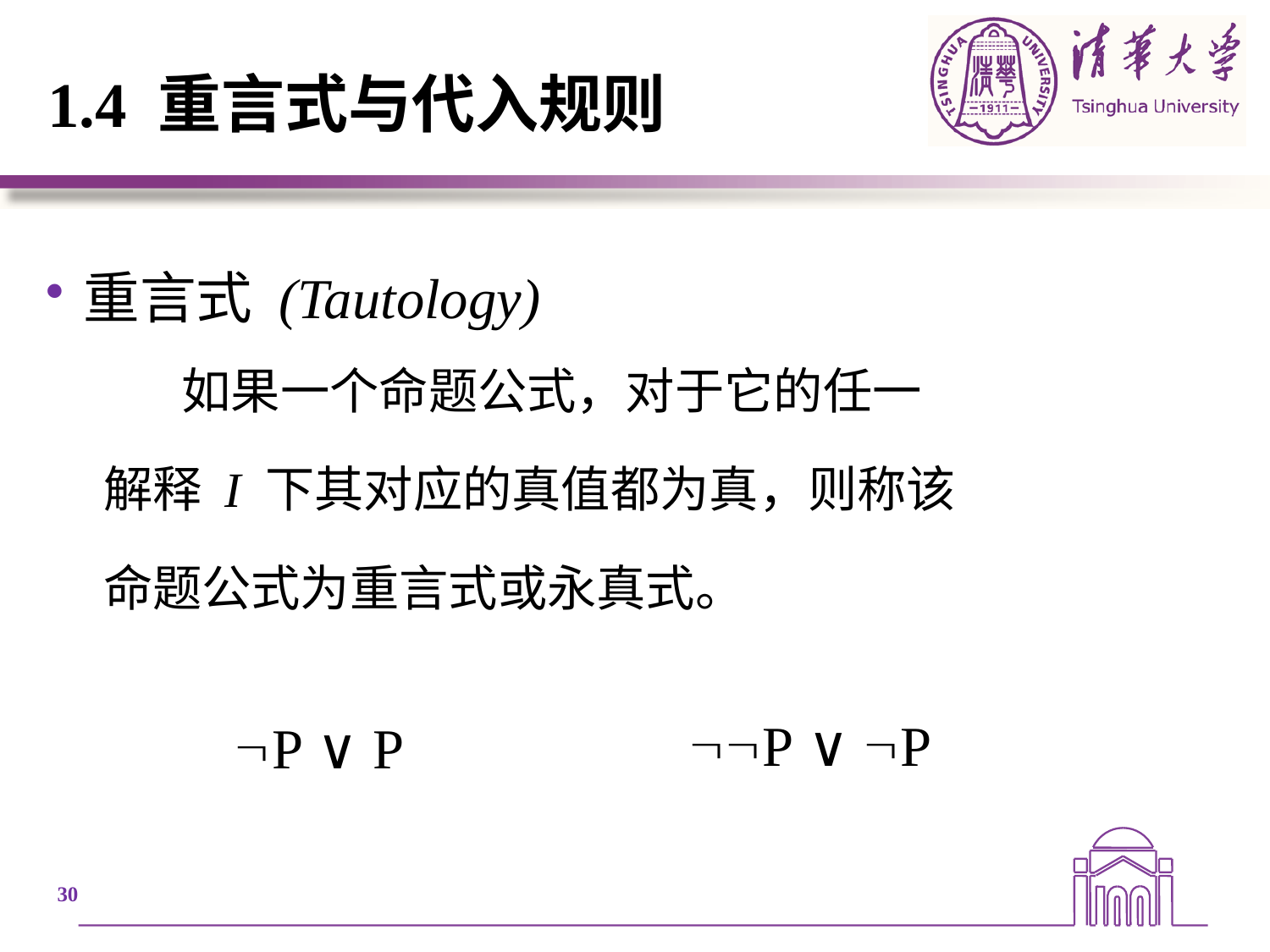

# 1.4 重言式与代入规则
重言式 (Tautology)
　　如果一个命题公式，对于它的任一
    解释 I 下其对应的真值都为真，则称该
    命题公式为重言式或永真式。
¬¬P ∨ ¬P
¬P ∨ P